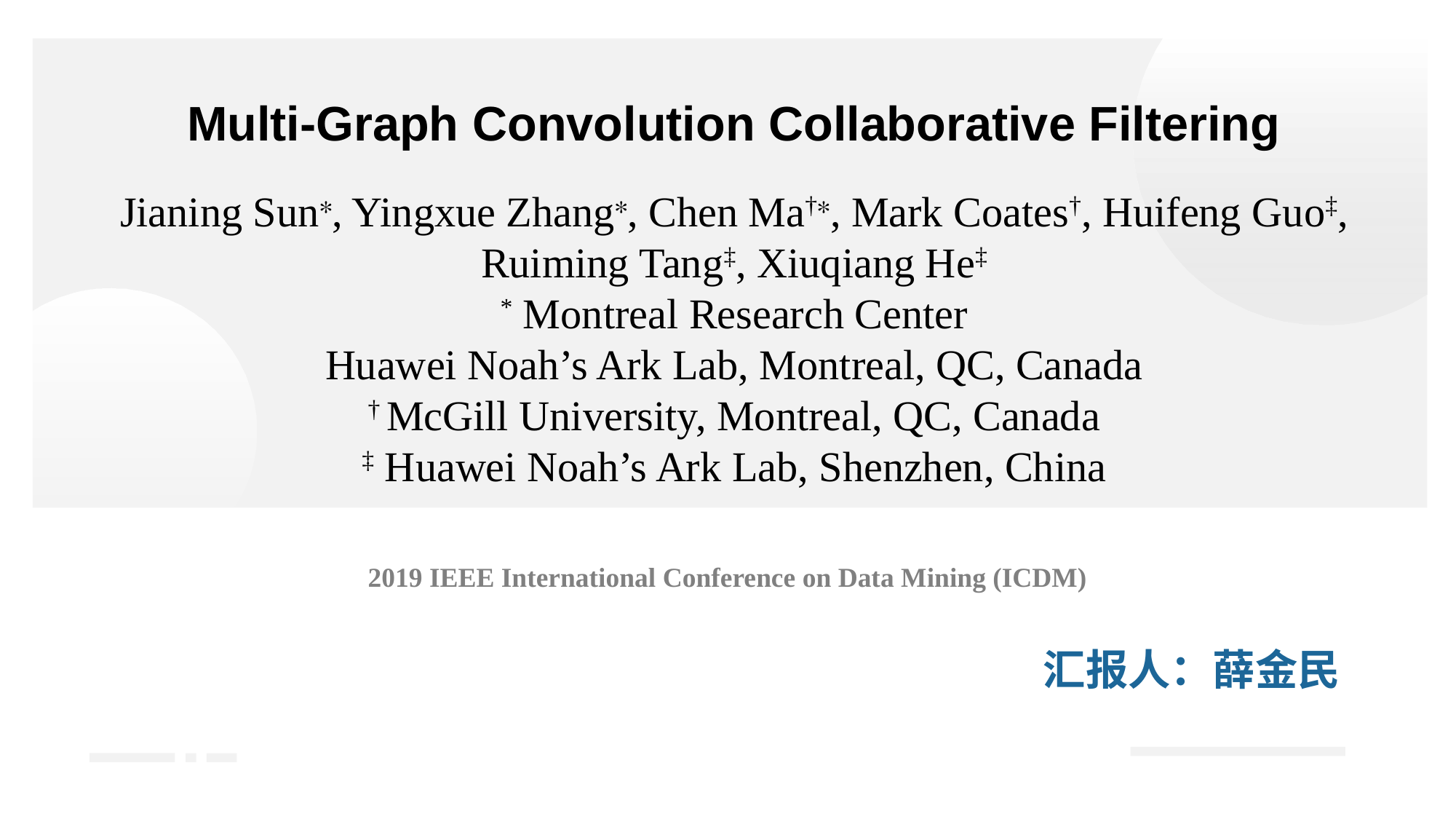

Multi-Graph Convolution Collaborative Filtering
Jianing Sun∗, Yingxue Zhang∗, Chen Ma†∗, Mark Coates†, Huifeng Guo‡, Ruiming Tang‡, Xiuqiang He‡
* Montreal Research Center
Huawei Noah’s Ark Lab, Montreal, QC, Canada
† McGill University, Montreal, QC, Canada
‡ Huawei Noah’s Ark Lab, Shenzhen, China
2019 IEEE International Conference on Data Mining (ICDM)
汇报人：薛金民